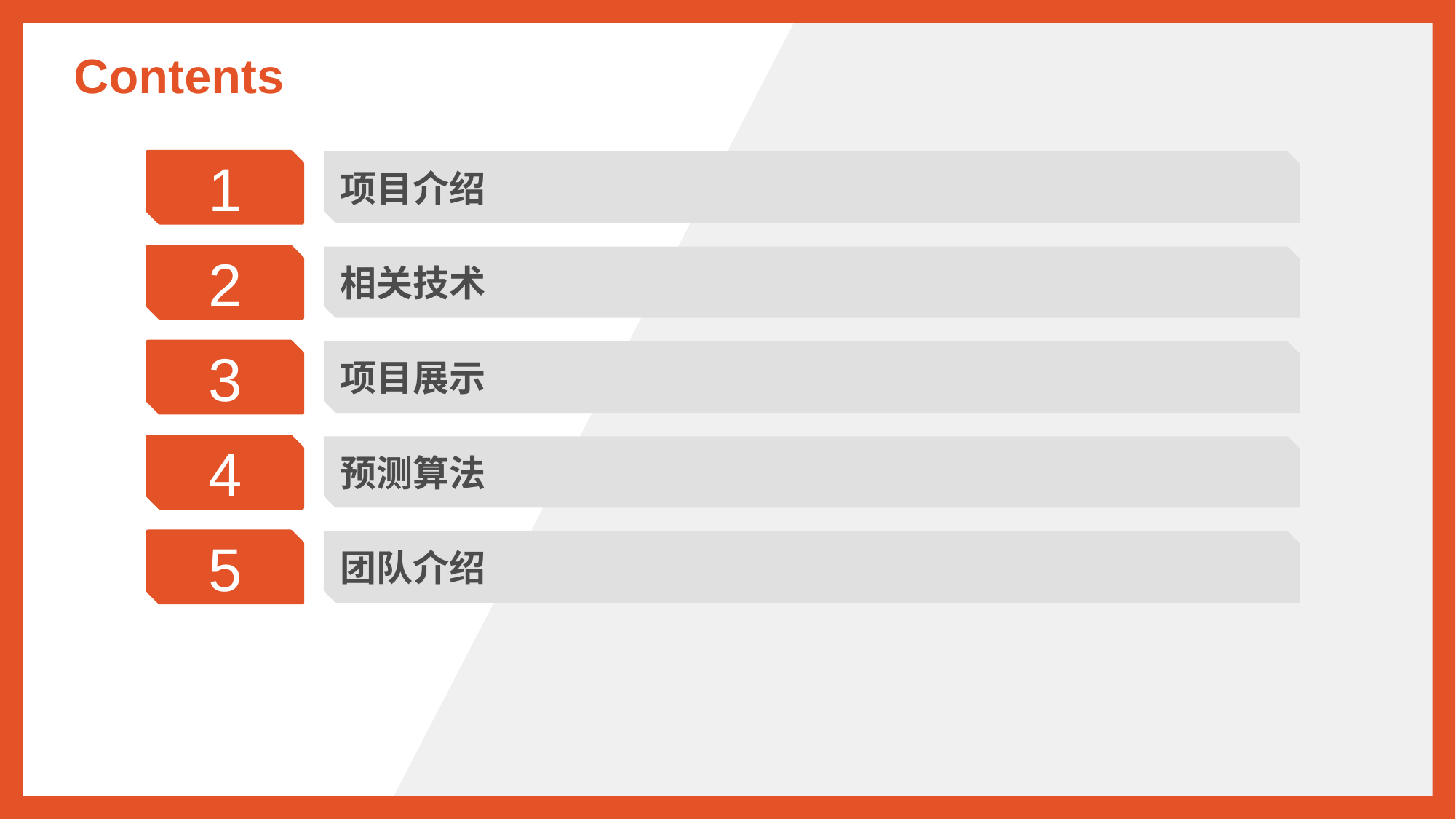

# Contents
1
项目介绍
2
相关技术
3
项目展示
4
预测算法
5
团队介绍